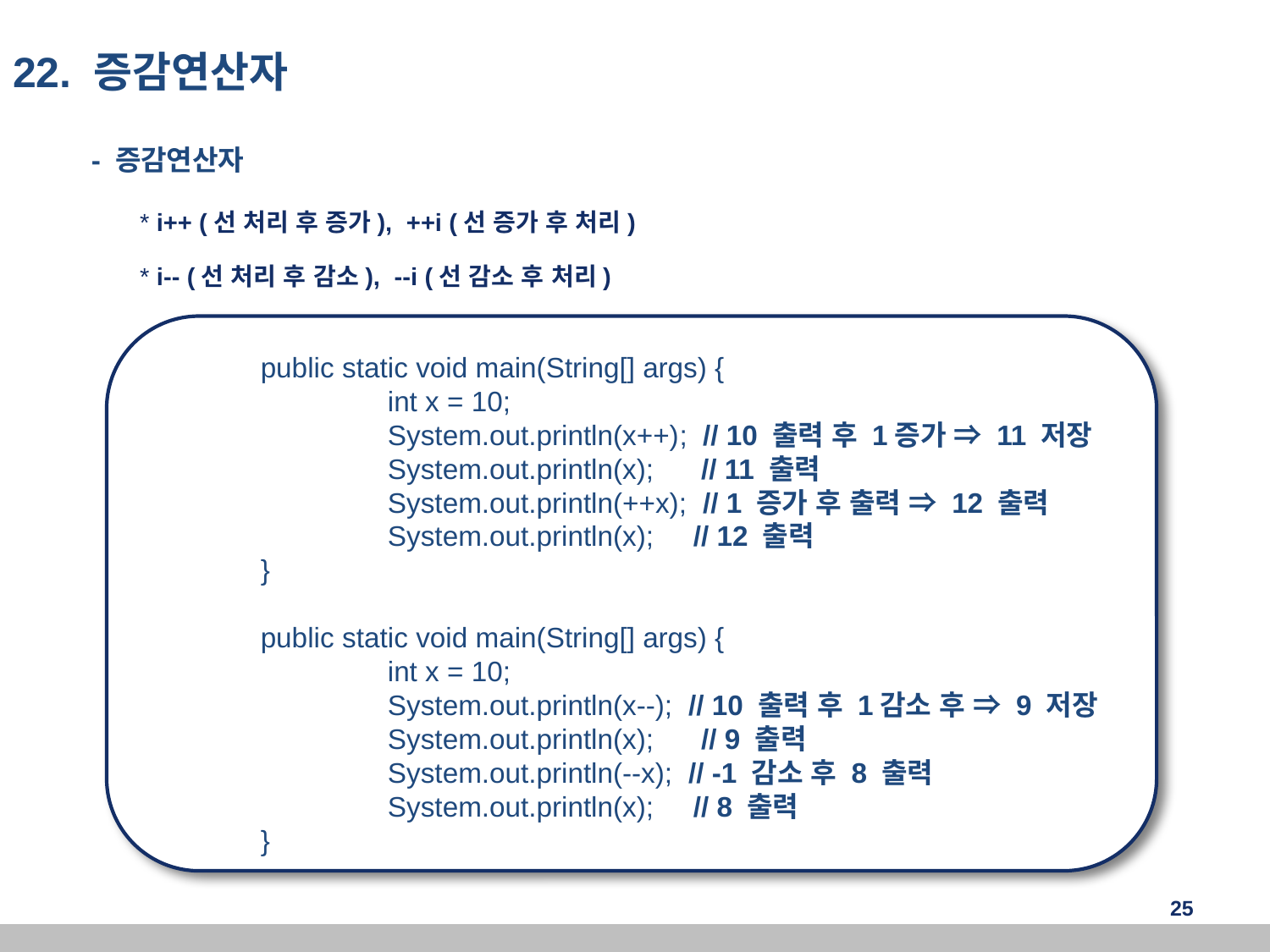

22. 증감연산자
- 증감연산자
* i++ (선 처리 후 증가),  ++i (선 증가 후 처리)

* i-- (선 처리 후 감소),  --i (선 감소 후 처리)
	public static void main(String[] args) {
		int x = 10;
		System.out.println(x++);  // 10 출력 후 1증가 ⇒ 11 저장
		System.out.println(x);      // 11 출력
		System.out.println(++x);  // 1 증가 후 출력 ⇒ 12 출력
		System.out.println(x);     // 12 출력
	}

public static void main(String[] args) {
	int x = 10;
	System.out.println(x--);  // 10 출력 후 1감소 후 ⇒ 9 저장
	System.out.println(x);      // 9 출력
	System.out.println(--x);  // -1 감소 후 8 출력
	System.out.println(x);     // 8 출력
}
25